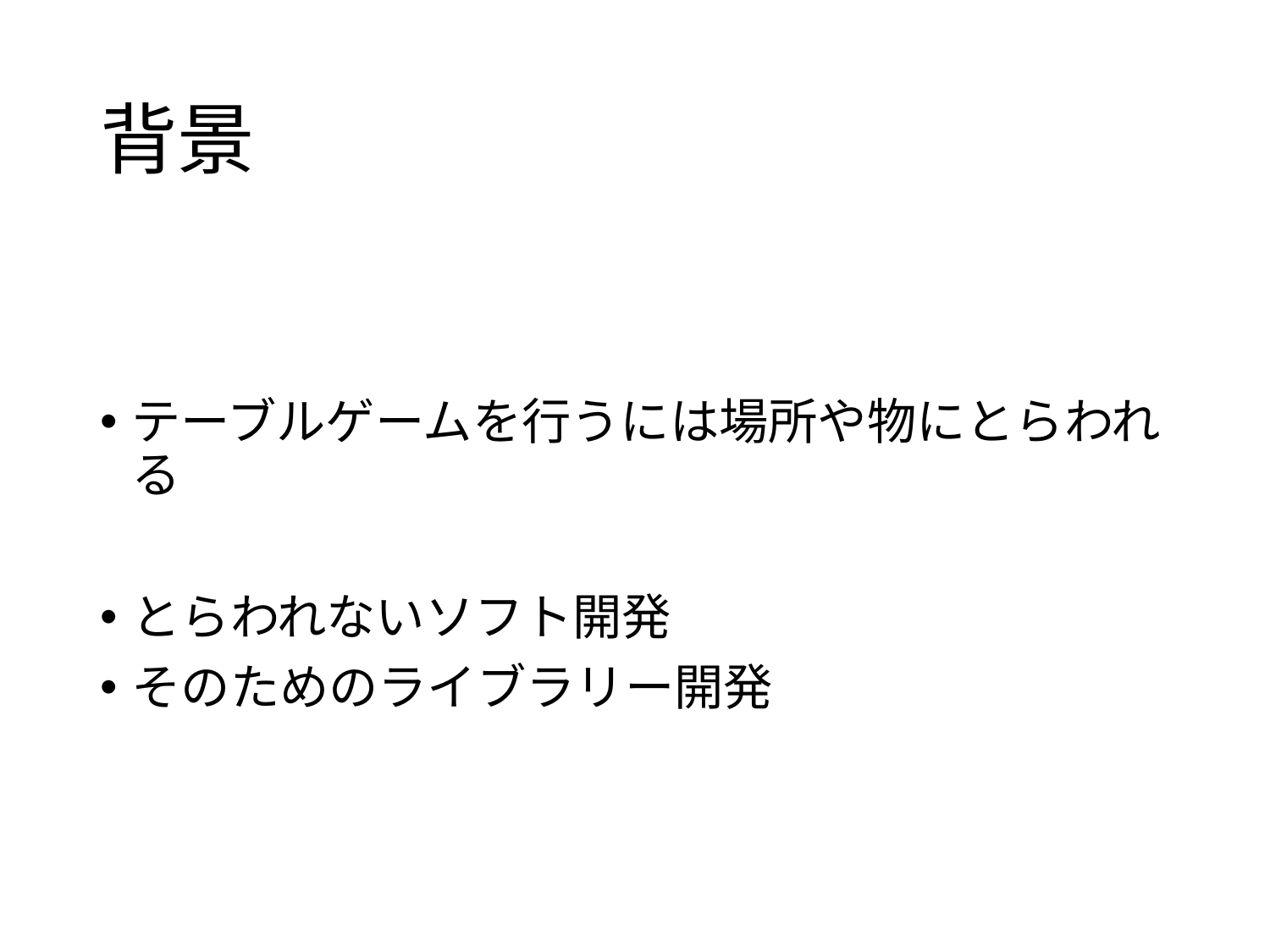

# 背景
テーブルゲームを行うには場所や物にとらわれる

とらわれないソフト開発
そのためのライブラリー開発